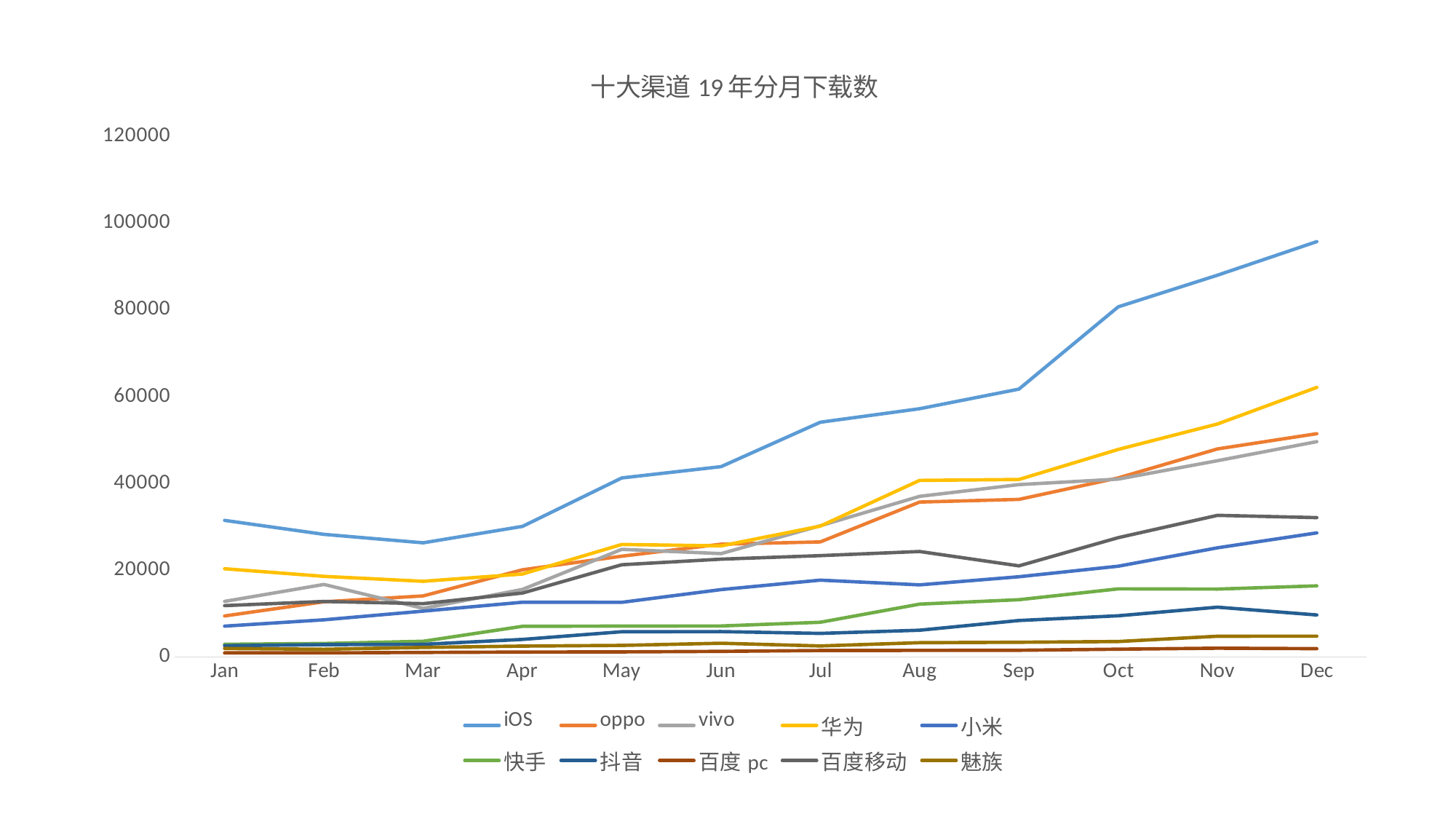

### Chart: 十大渠道19年分月下载数

| Category | iOS | oppo | vivo | 华为 | 小米 | 快手 | 抖音 | 百度pc | 百度移动 | 魅族 |
|---|---|---|---|---|---|---|---|---|---|---|
| Jan | 31524.0 | 9490.0 | 12841.0 | 20374.0 | 7138.0 | 2960.0 | 2636.0 | 973.0 | 11865.0 | 1985.0 |
| Feb | 28304.0 | 12752.0 | 16750.0 | 18622.0 | 8602.0 | 3137.0 | 2866.0 | 975.0 | 12829.0 | 1812.0 |
| Mar | 26346.0 | 14106.0 | 11236.0 | 17475.0 | 10604.0 | 3650.0 | 2948.0 | 1074.0 | 12322.0 | 2233.0 |
| Apr | 30129.0 | 20131.0 | 15601.0 | 19156.0 | 12654.0 | 7103.0 | 4074.0 | 1169.0 | 14769.0 | 2538.0 |
| May | 41308.0 | 23266.0 | 24840.0 | 25976.0 | 12633.0 | 7146.0 | 5857.0 | 1206.0 | 21294.0 | 2702.0 |
| Jun | 43907.0 | 26033.0 | 23858.0 | 25642.0 | 15566.0 | 7178.0 | 5887.0 | 1322.0 | 22582.0 | 3196.0 |
| Jul | 54151.0 | 26554.0 | 30280.0 | 30206.0 | 17745.0 | 8037.0 | 5466.0 | 1525.0 | 23392.0 | 2569.0 |
| Aug | 57268.0 | 35744.0 | 37065.0 | 40737.0 | 16654.0 | 12213.0 | 6202.0 | 1553.0 | 24347.0 | 3325.0 |
| Sep | 61788.0 | 36357.0 | 39772.0 | 40949.0 | 18525.0 | 13234.0 | 8441.0 | 1580.0 | 21033.0 | 3426.0 |
| Oct | 80758.0 | 41314.0 | 41037.0 | 47879.0 | 20955.0 | 15731.0 | 9534.0 | 1825.0 | 27536.0 | 3593.0 |
| Nov | 88051.0 | 47995.0 | 45281.0 | 53737.0 | 25203.0 | 15685.0 | 11507.0 | 2056.0 | 32680.0 | 4813.0 |
| Dec | 95796.0 | 51497.0 | 49669.0 | 62188.0 | 28639.0 | 16428.0 | 9718.0 | 1944.0 | 32160.0 | 4829.0 |